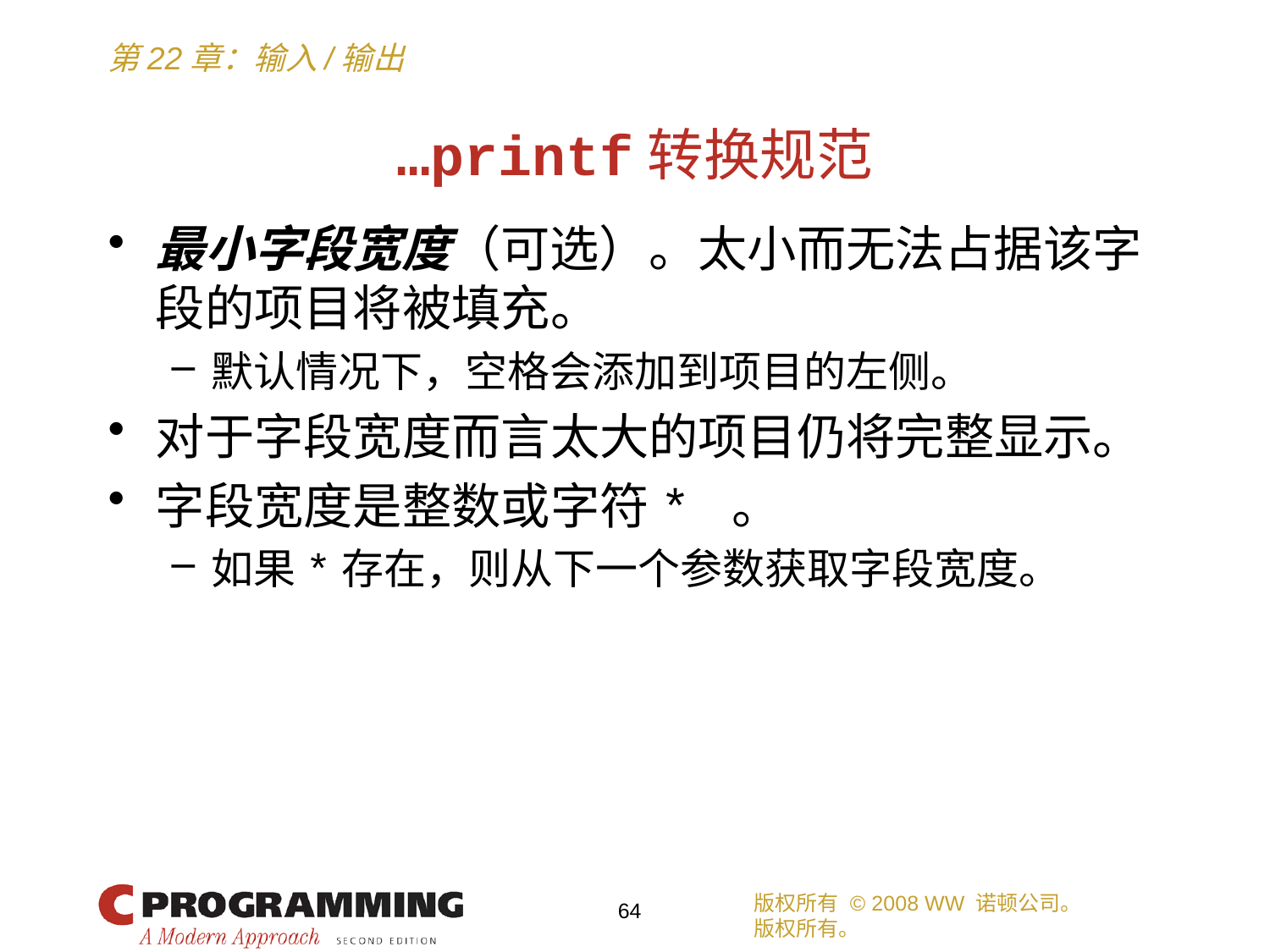

# …printf转换规范
最小字段宽度（可选）。太小而无法占据该字段的项目将被填充。
默认情况下，空格会添加到项目的左侧。
对于字段宽度而言太大的项目仍将完整显示。
字段宽度是整数或字符* 。
如果*存在，则从下一个参数获取字段宽度。
版权所有 © 2008 WW 诺顿公司。
版权所有。
64